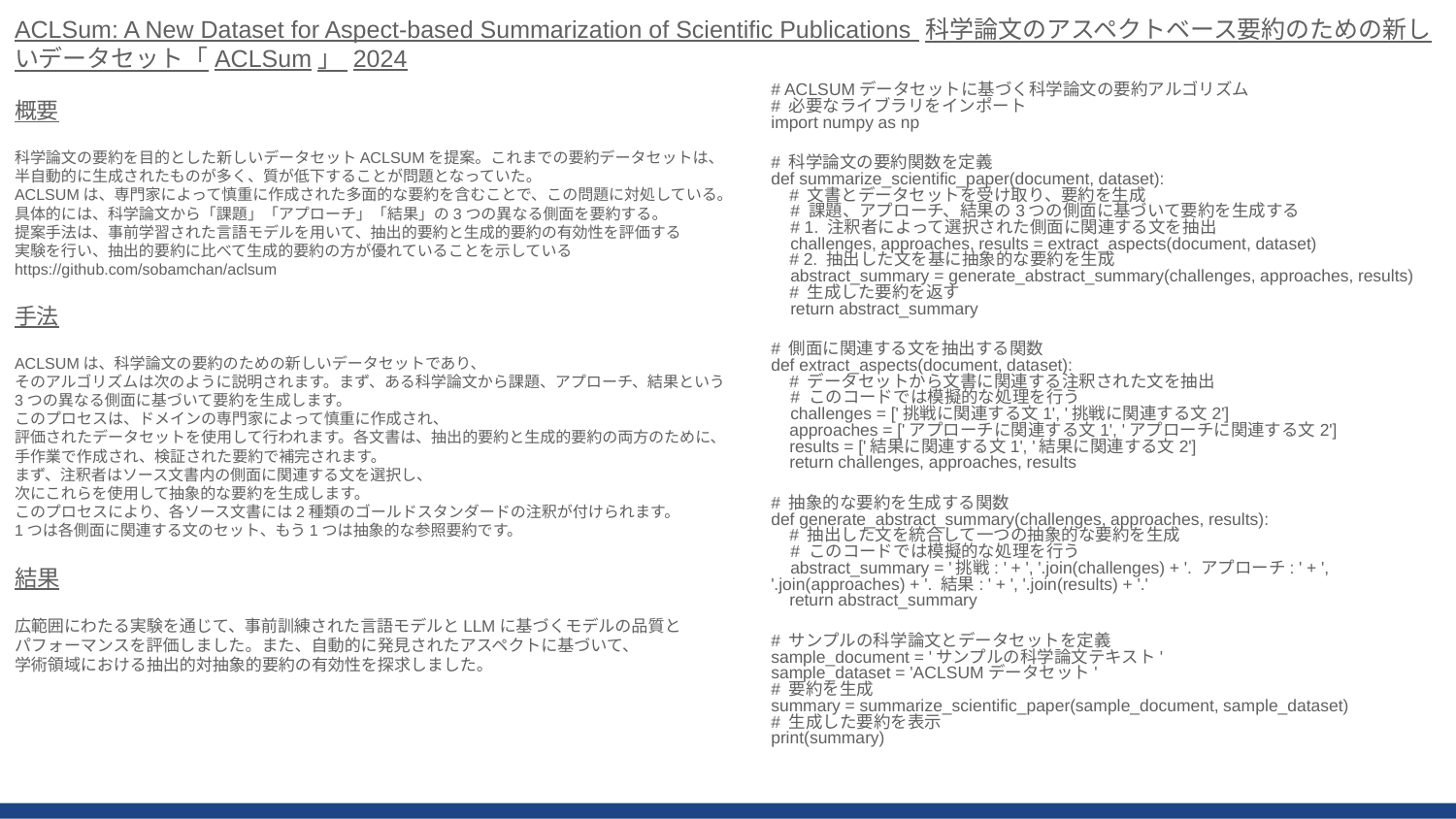

ACLSum: A New Dataset for Aspect-based Summarization of Scientific Publications 科学論文のアスペクトベース要約のための新しいデータセット「ACLSum」 2024
概要
科学論文の要約を目的とした新しいデータセットACLSUMを提案。これまでの要約データセットは、
半自動的に生成されたものが多く、質が低下することが問題となっていた。
ACLSUMは、専門家によって慎重に作成された多面的な要約を含むことで、この問題に対処している。
具体的には、科学論文から「課題」「アプローチ」「結果」の3つの異なる側面を要約する。
提案手法は、事前学習された言語モデルを用いて、抽出的要約と生成的要約の有効性を評価する
実験を行い、抽出的要約に比べて生成的要約の方が優れていることを示している
https://github.com/sobamchan/aclsum
手法
ACLSUMは、科学論文の要約のための新しいデータセットであり、
そのアルゴリズムは次のように説明されます。まず、ある科学論文から課題、アプローチ、結果という
3つの異なる側面に基づいて要約を生成します。
このプロセスは、ドメインの専門家によって慎重に作成され、
評価されたデータセットを使用して行われます。各文書は、抽出的要約と生成的要約の両方のために、
手作業で作成され、検証された要約で補完されます。
まず、注釈者はソース文書内の側面に関連する文を選択し、
次にこれらを使用して抽象的な要約を生成します。
このプロセスにより、各ソース文書には2種類のゴールドスタンダードの注釈が付けられます。
1つは各側面に関連する文のセット、もう1つは抽象的な参照要約です。
結果
広範囲にわたる実験を通じて、事前訓練された言語モデルとLLMに基づくモデルの品質と
パフォーマンスを評価しました。また、自動的に発見されたアスペクトに基づいて、
学術領域における抽出的対抽象的要約の有効性を探求しました。
# ACLSUMデータセットに基づく科学論文の要約アルゴリズム # 必要なライブラリをインポート import numpy as np
# 科学論文の要約関数を定義 def summarize_scientific_paper(document, dataset): # 文書とデータセットを受け取り、要約を生成 # 課題、アプローチ、結果の3つの側面に基づいて要約を生成する # 1. 注釈者によって選択された側面に関連する文を抽出 challenges, approaches, results = extract_aspects(document, dataset) # 2. 抽出した文を基に抽象的な要約を生成 abstract_summary = generate_abstract_summary(challenges, approaches, results) # 生成した要約を返す return abstract_summary
# 側面に関連する文を抽出する関数 def extract_aspects(document, dataset): # データセットから文書に関連する注釈された文を抽出 # このコードでは模擬的な処理を行う challenges = ['挑戦に関連する文1', '挑戦に関連する文2'] approaches = ['アプローチに関連する文1', 'アプローチに関連する文2'] results = ['結果に関連する文1', '結果に関連する文2'] return challenges, approaches, results
# 抽象的な要約を生成する関数 def generate_abstract_summary(challenges, approaches, results): # 抽出した文を統合して一つの抽象的な要約を生成 # このコードでは模擬的な処理を行う abstract_summary = '挑戦: ' + ', '.join(challenges) + '. アプローチ: ' + ', '.join(approaches) + '. 結果: ' + ', '.join(results) + '.' return abstract_summary
# サンプルの科学論文とデータセットを定義 sample_document = 'サンプルの科学論文テキスト' sample_dataset = 'ACLSUMデータセット' # 要約を生成 summary = summarize_scientific_paper(sample_document, sample_dataset) # 生成した要約を表示 print(summary)